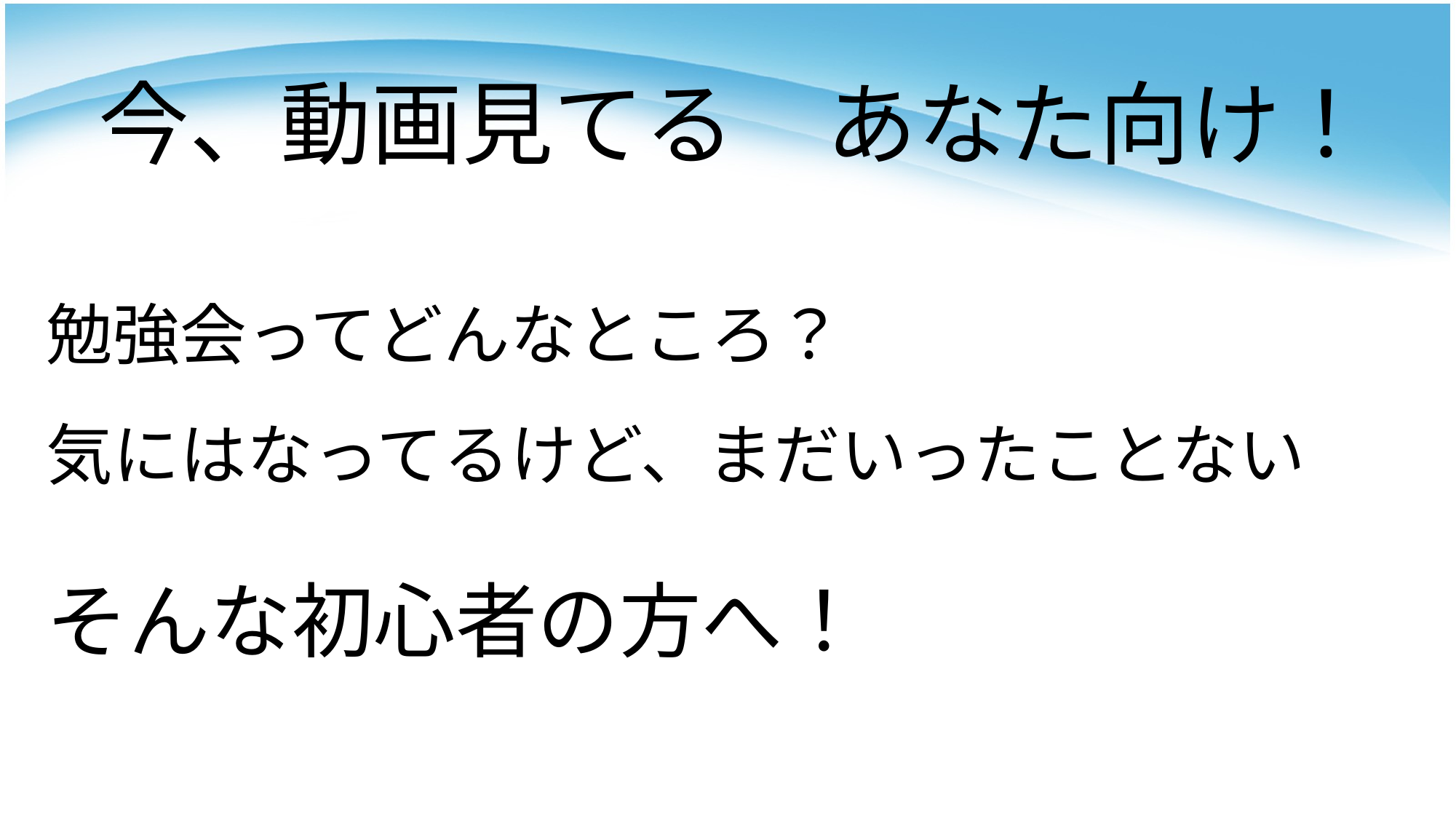

今、動画見てる　あなた向け！
# 勉強会ってどんなところ？ 気にはなってるけど、まだいったことない そんな初心者の方へ！